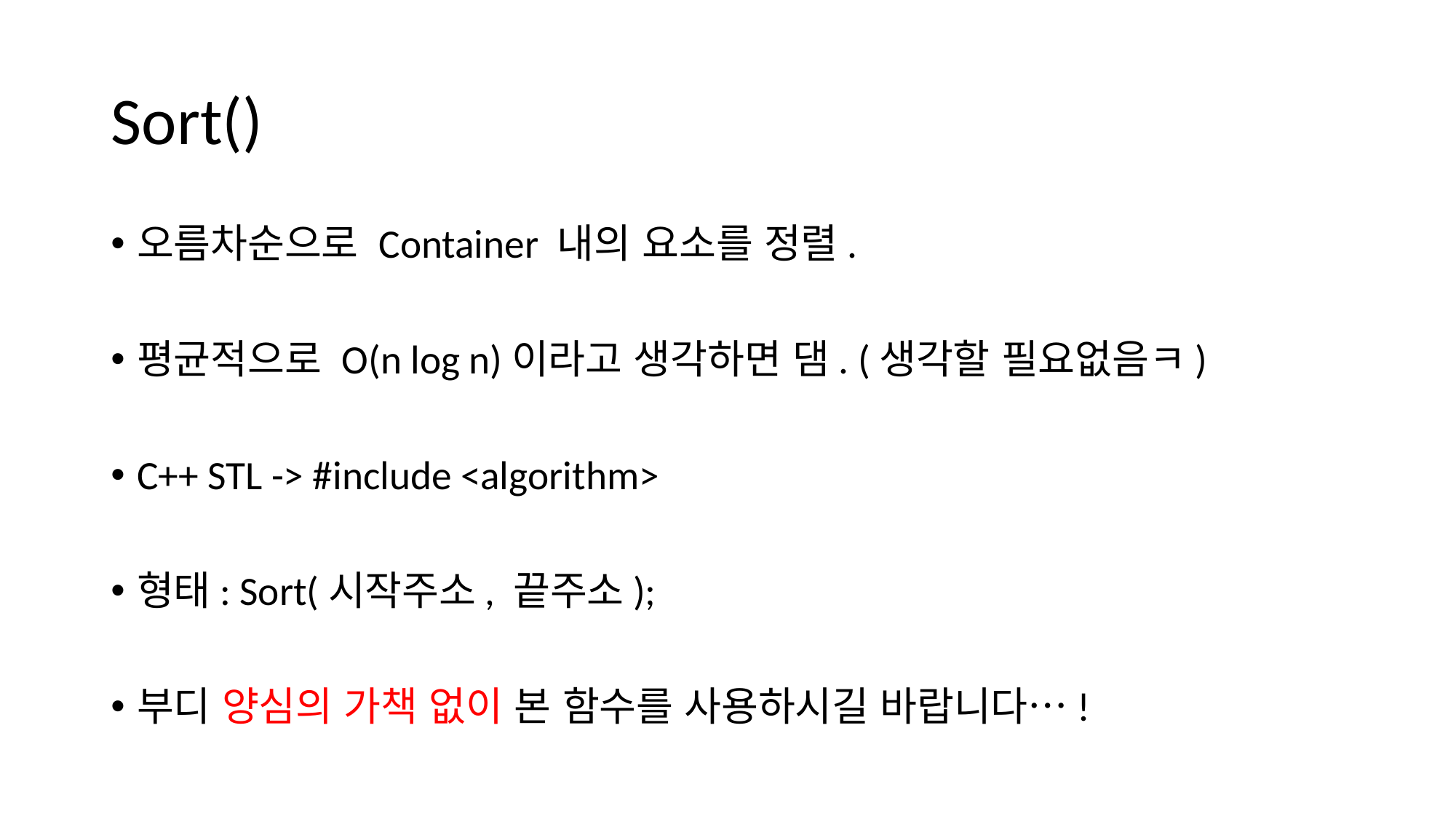

# Sort()
오름차순으로 Container 내의 요소를 정렬.

평균적으로 O(n log n)이라고 생각하면 댐. (생각할 필요없음ㅋ)

C++ STL -> #include <algorithm>

형태: Sort(시작주소, 끝주소);

부디 양심의 가책 없이 본 함수를 사용하시길 바랍니다…!